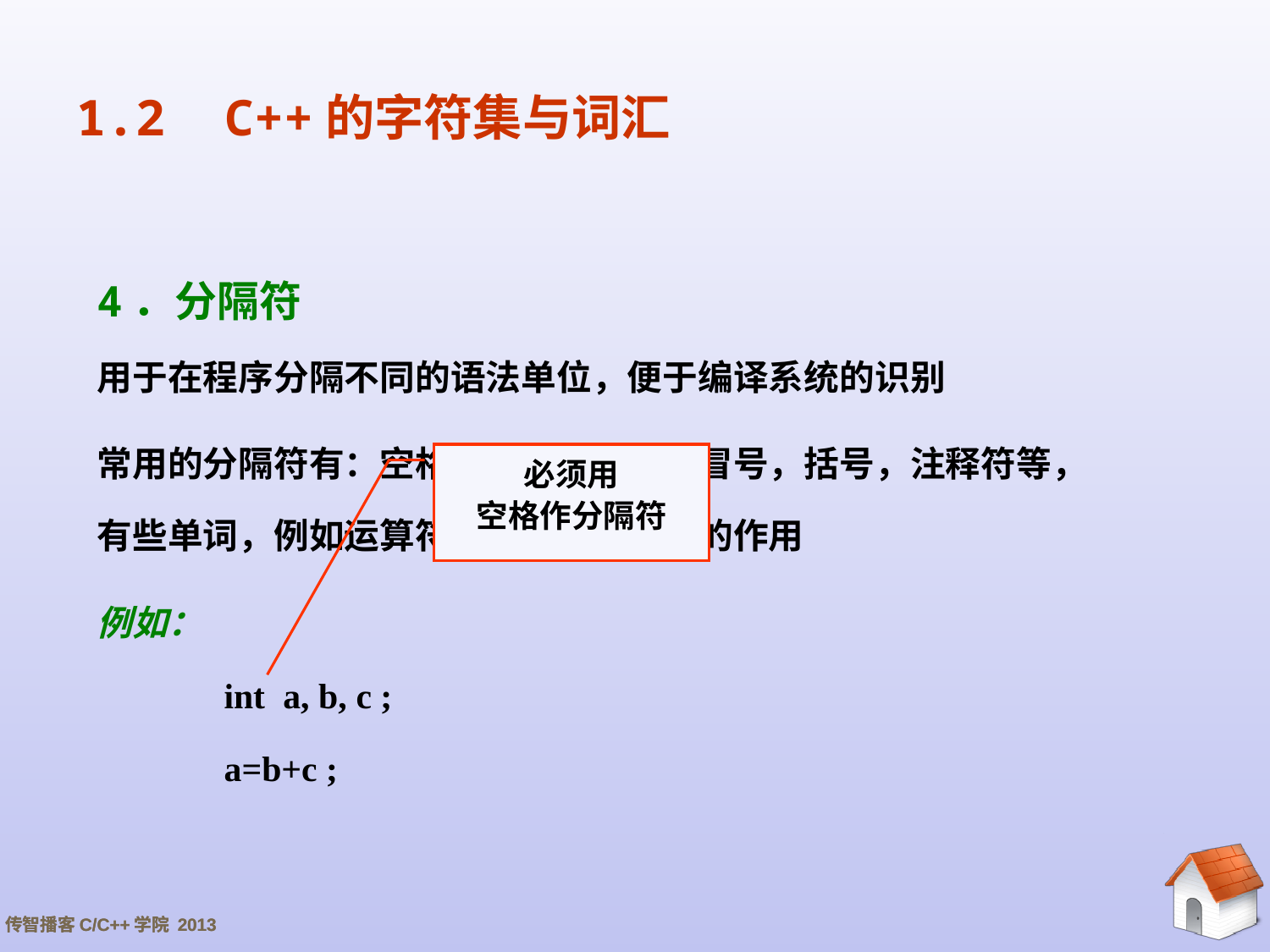

1.2  C++的字符集与词汇
4．分隔符
用于在程序分隔不同的语法单位，便于编译系统的识别
常用的分隔符有：空格，逗号，分号，冒号，括号，注释符等，
有些单词，例如运算符，也起到分隔符的作用
必须用
空格作分隔符
例如：
	int  a, b, c ;
	a=b+c ;